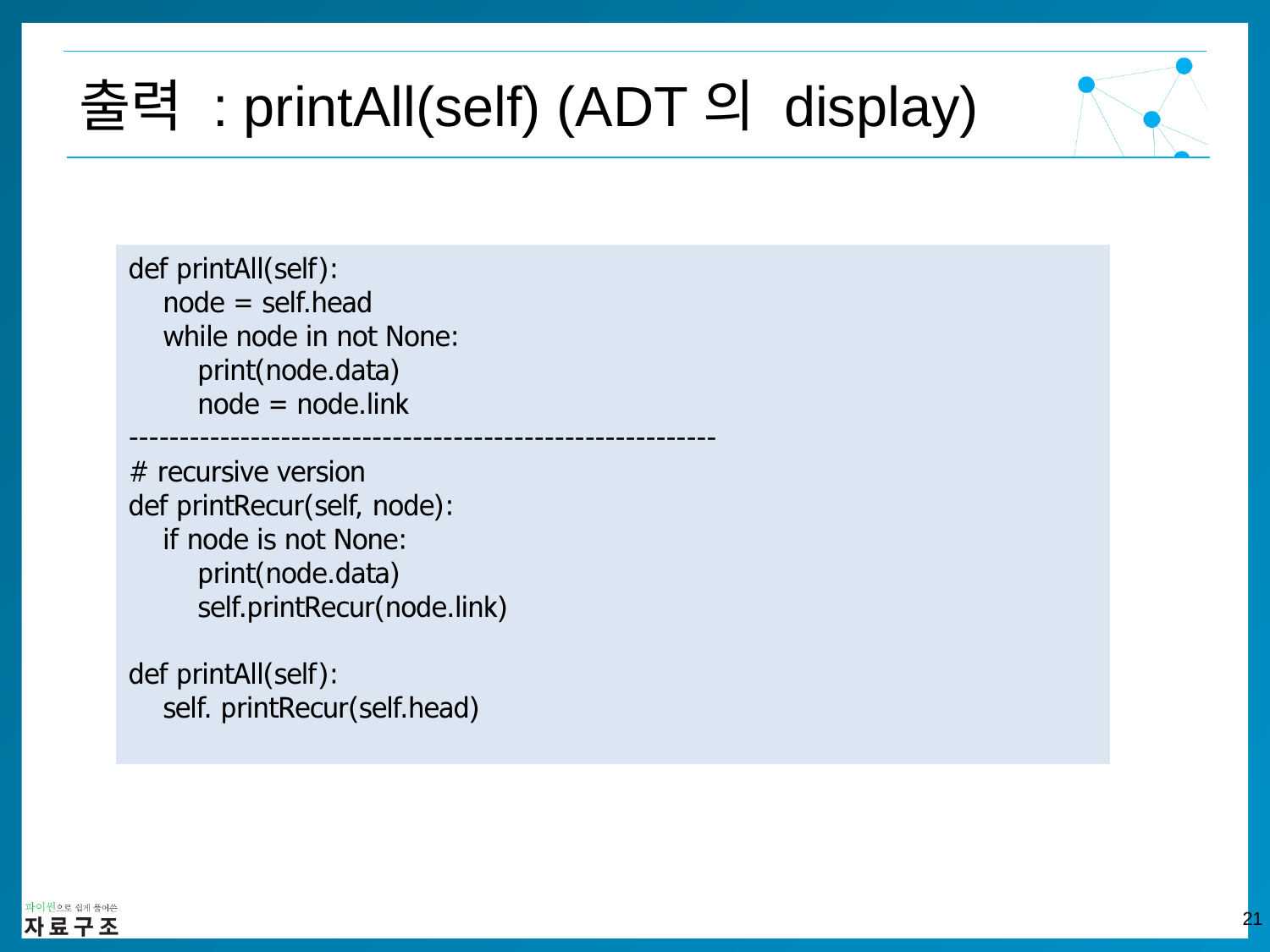

출력 : printAll(self) (ADT의 display)
def printAll(self):
    node = self.head
    while node in not None:
        print(node.data)
        node = node.link
----------------------------------------------------------
# recursive version
def printRecur(self, node):
    if node is not None:
        print(node.data)
        self.printRecur(node.link)

def printAll(self):
    self. printRecur(self.head)